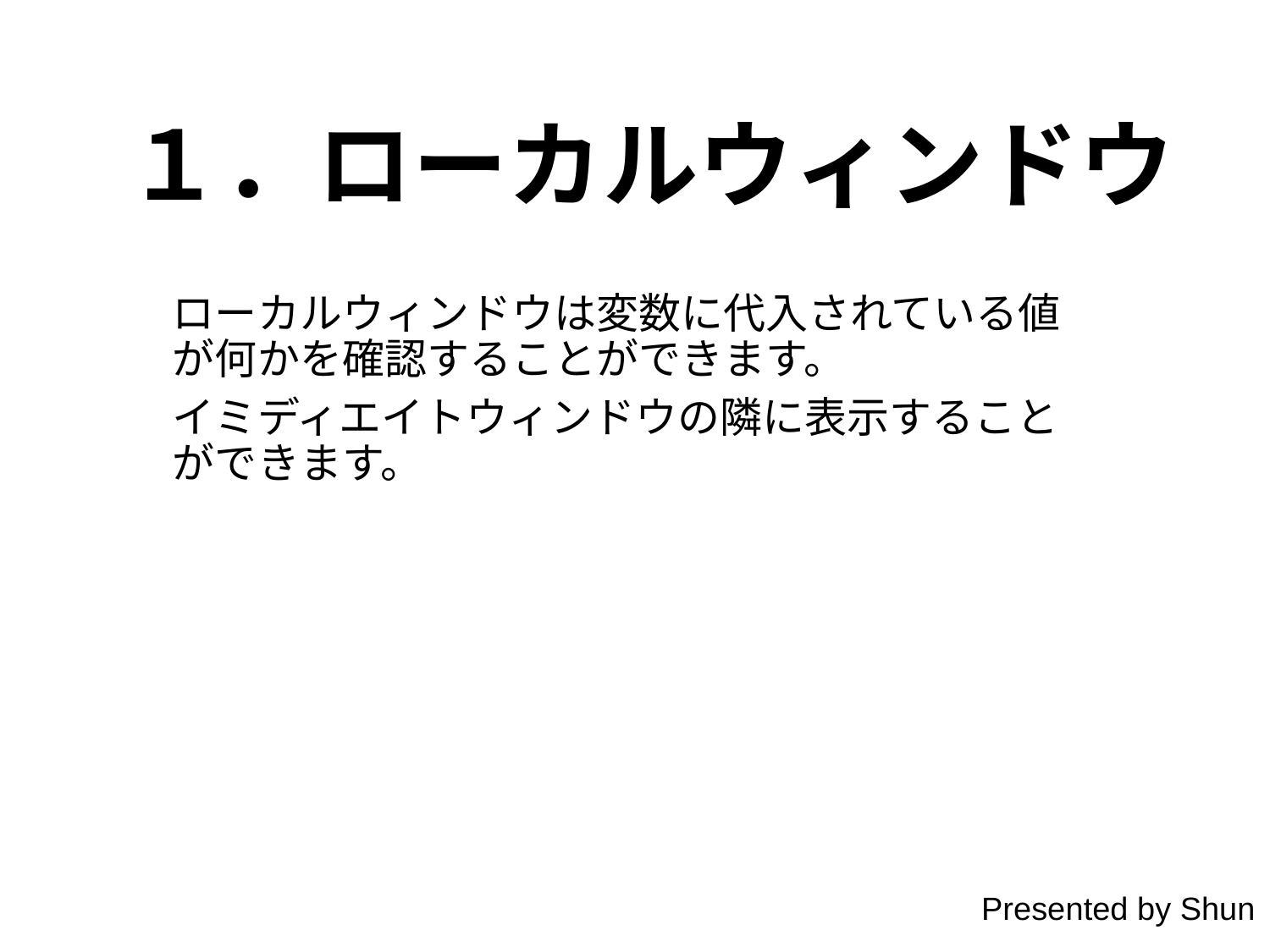

# １．ローカルウィンドウ
ローカルウィンドウは変数に代入されている値が何かを確認することができます。
イミディエイトウィンドウの隣に表示することができます。
Presented by Shun